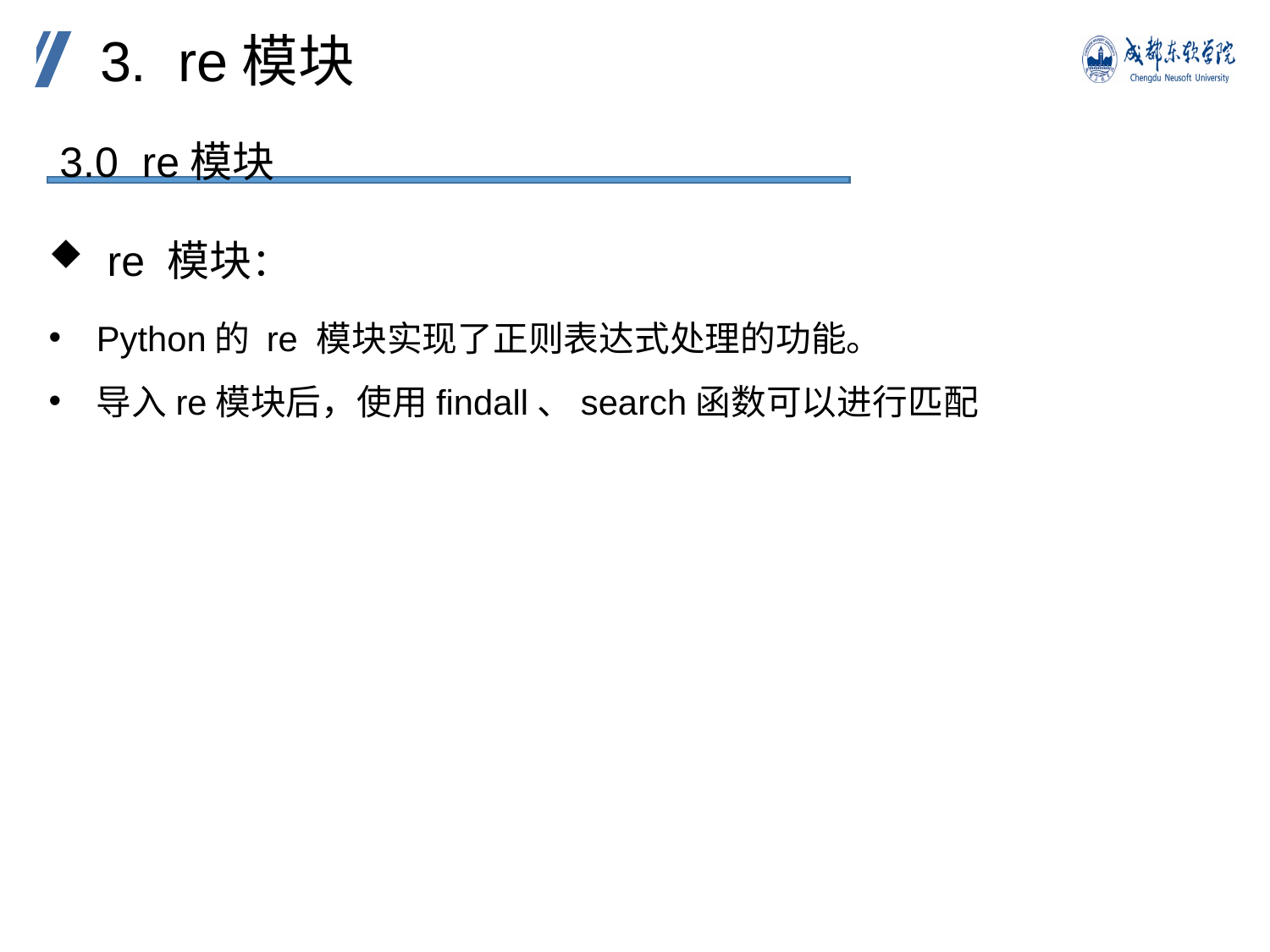

3.  re模块
3.0  re模块

 re 模块：
Python的 re 模块实现了正则表达式处理的功能。
导入re模块后，使用findall、search函数可以进行匹配